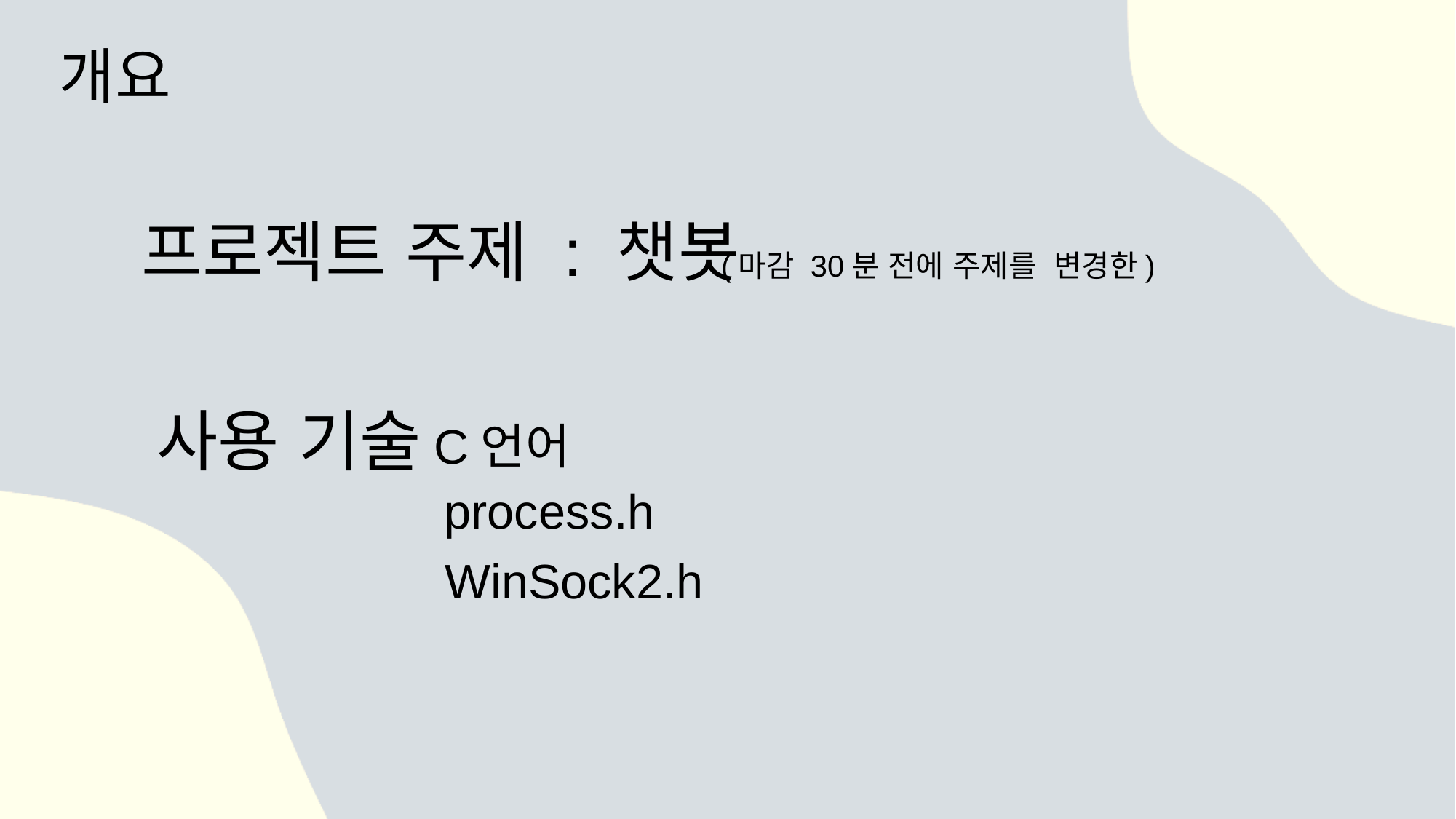

개요
나눔스퀘어OTF ExtraBold
나눔스퀘어OTF Bold
나눔스퀘어OTF
프로젝트 주제 : 챗봇
(마감 30분 전에 주제를  변경한)
나눔스퀘어_ac ExtraBold
나눔스퀘어_ac Bold
나눔스퀘어_ac
사용 기술
C언어
나눔스퀘어 ExtraBold
process.h
나눔스퀘어 Bold
WinSock2.h
나눔스퀘어
나눔스퀘어 Light